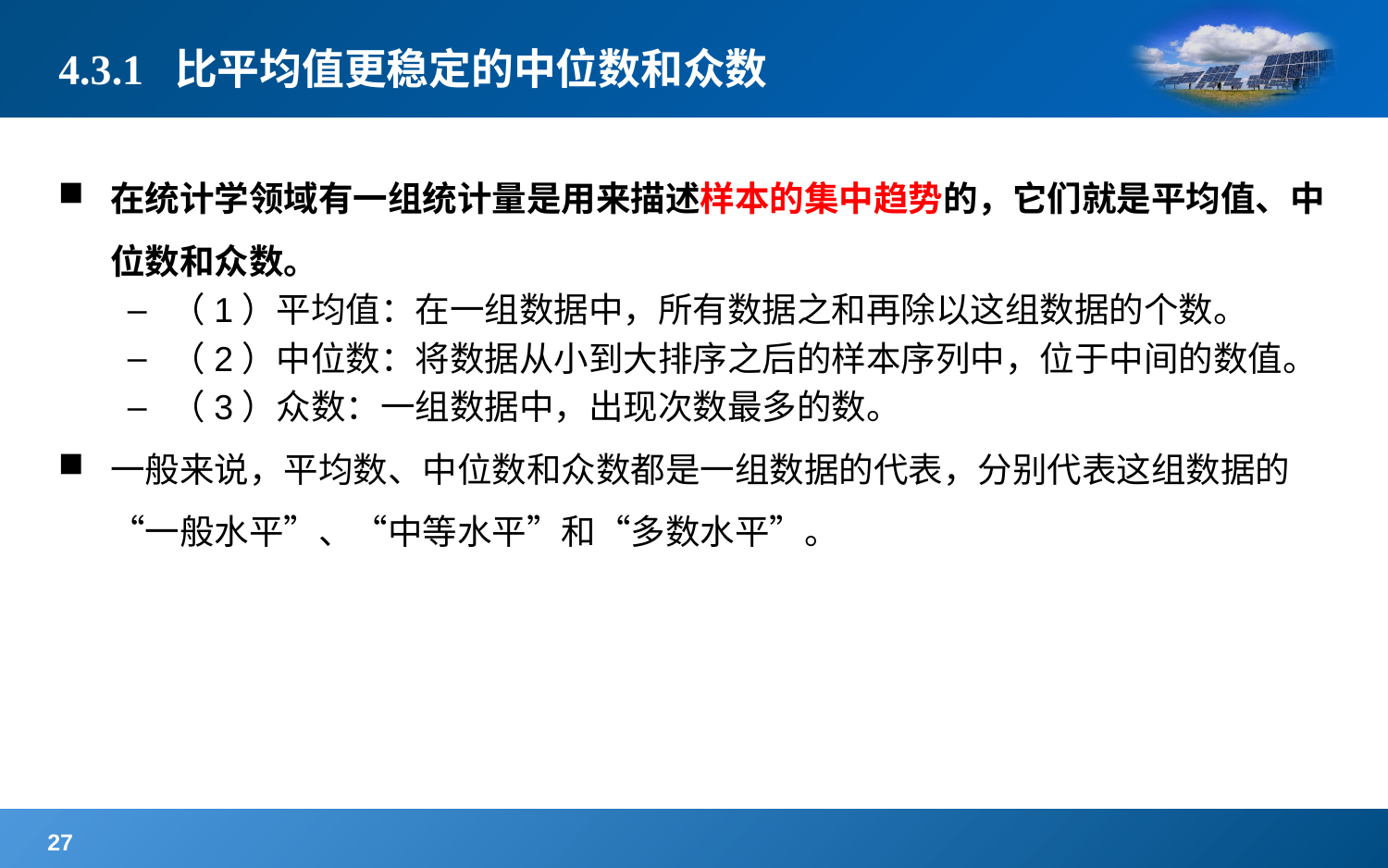

# 4.3.1  比平均值更稳定的中位数和众数
在统计学领域有一组统计量是用来描述样本的集中趋势的，它们就是平均值、中位数和众数。
（1）平均值：在一组数据中，所有数据之和再除以这组数据的个数。
（2）中位数：将数据从小到大排序之后的样本序列中，位于中间的数值。
（3）众数：一组数据中，出现次数最多的数。
一般来说，平均数、中位数和众数都是一组数据的代表，分别代表这组数据的“一般水平”、“中等水平”和“多数水平”。